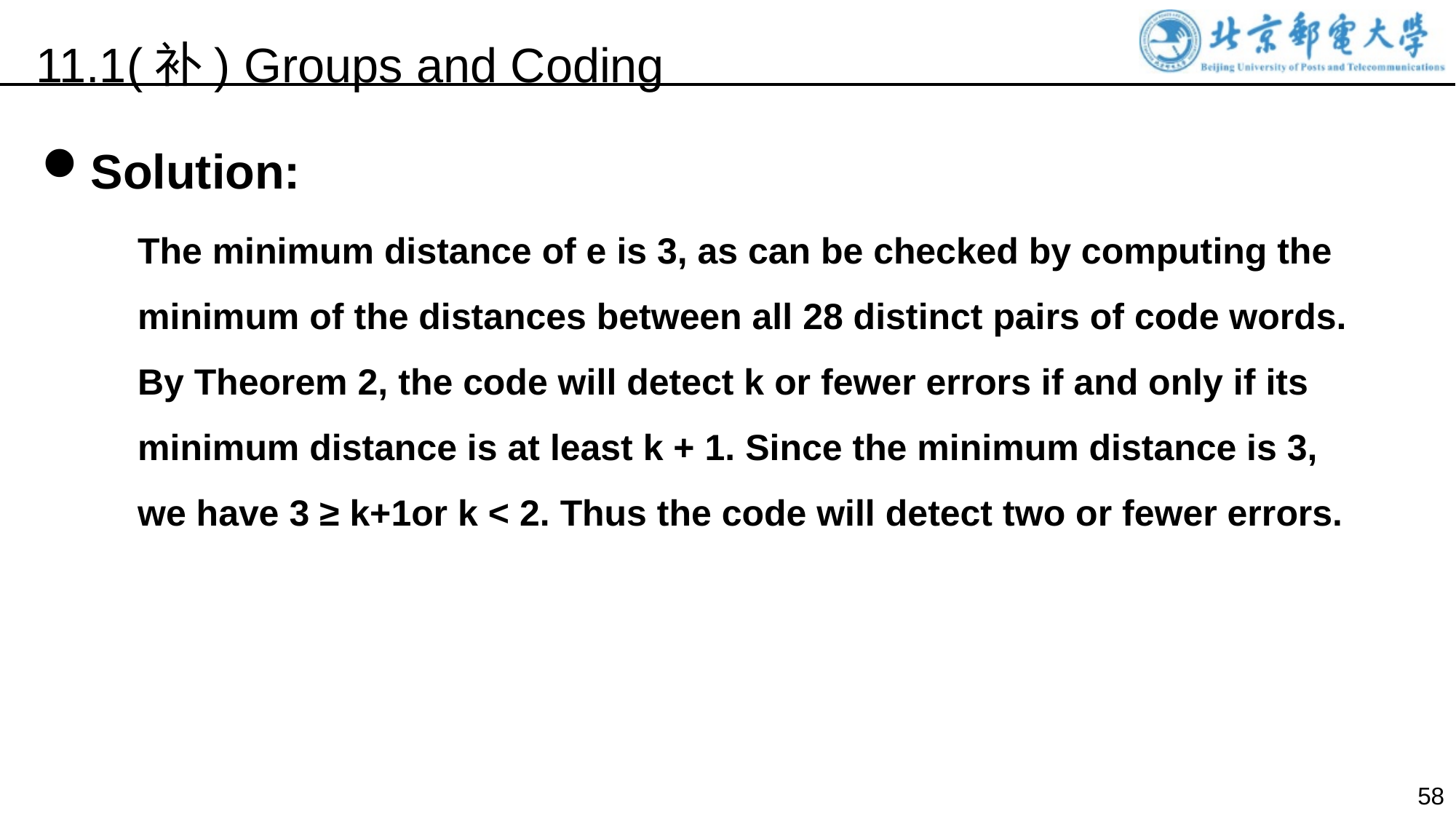

11.1(补) Groups and Coding
Solution:
The minimum distance of e is 3, as can be checked by computing the minimum of the distances between all 28 distinct pairs of code words. By Theorem 2, the code will detect k or fewer errors if and only if its minimum distance is at least k + 1. Since the minimum distance is 3, we have 3 ≥ k+1or k < 2. Thus the code will detect two or fewer errors.